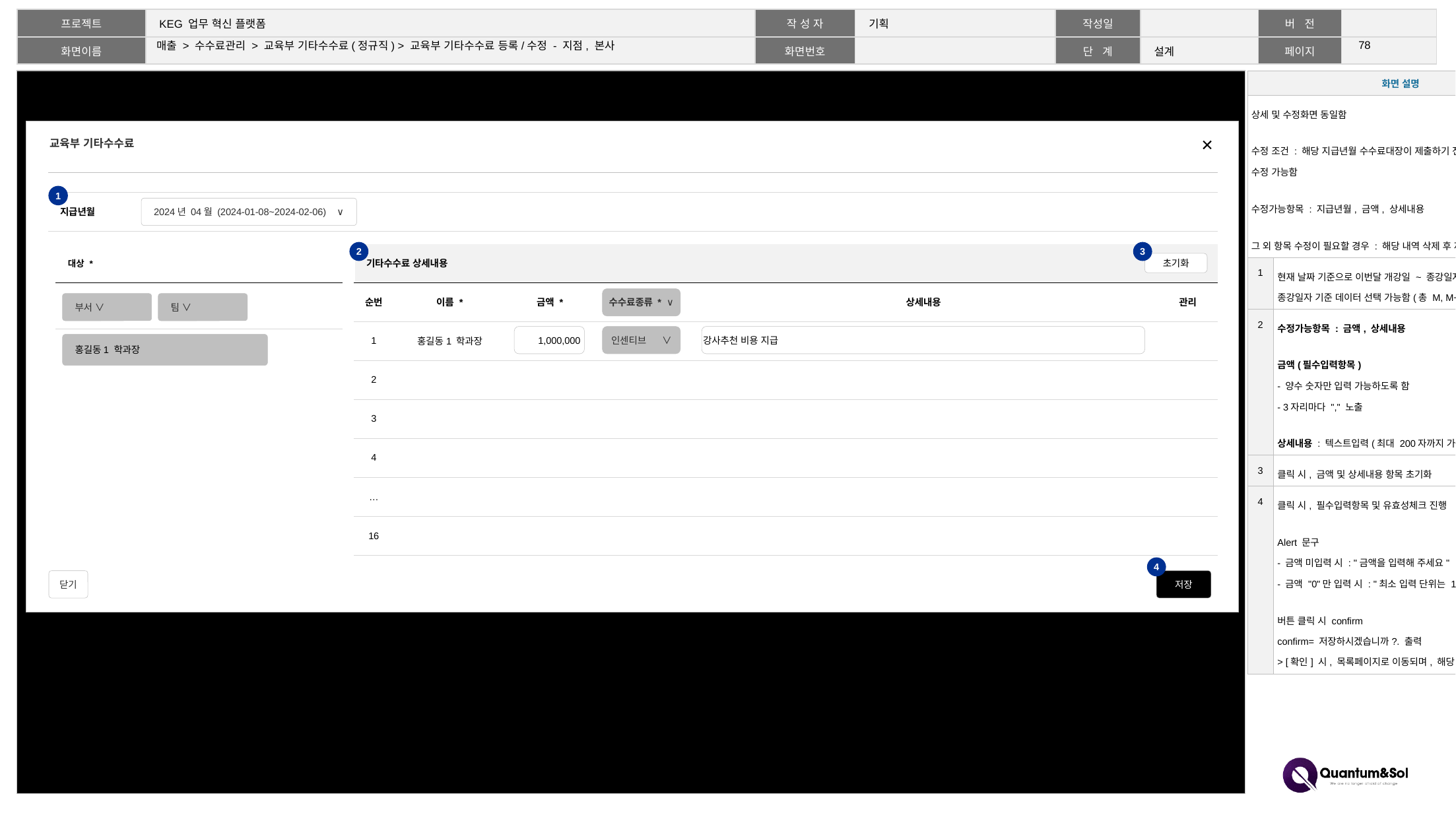

78

# 매출 > 수수료관리 > 교육부 기타수수료(정규직) > 교육부 기타수수료 등록/수정 - 지점, 본사
| 화면 설명 |  |
| --- | --- |
| 상세 및 수정화면 동일함 수정 조건 : 해당 지급년월 수수료대장이 제출하기 전일 경우, 작성자만 수정 가능함 수정가능항목 : 지급년월, 금액, 상세내용 그 외 항목 수정이 필요할 경우 : 해당 내역 삭제 후 재등록 |  |
| 1 | 현재 날짜 기준으로 이번달 개강일 ~ 종강일자, 다음달 개강일 ~ 종강일자 기준 데이터 선택 가능함(총 M, M+1 2개월 선택 가능) |
| 2 | 수정가능항목 : 금액, 상세내용 금액(필수입력항목) - 양수 숫자만 입력 가능하도록 함 - 3자리마다 "," 노출 상세내용 : 텍스트입력(최대 200자까지 가능) |
| 3 | 클릭 시, 금액 및 상세내용 항목 초기화 |
| 4 | 클릭 시, 필수입력항목 및 유효성체크 진행 Alert 문구 - 금액 미입력 시 : "금액을 입력해 주세요" - 금액 "0"만 입력 시 : "최소 입력 단위는 10원입니다" 버튼 클릭 시 confirm confirm= 저장하시겠습니까?. 출력 > [확인] 시, 목록페이지로 이동되며, 해당 기타수수료 내역 수정됨 |
교육부 기타수수료
1
| 지급년월 |  |  |  |
| --- | --- | --- | --- |
2024년 04월 (2024-01-08~2024-02-06)    ∨
2
3
| 대상 \* |
| --- |
|  |
| 기타수수료 상세내용 |  |  |  |  |  |
| --- | --- | --- | --- | --- | --- |
| 순번 | 이름 \* | 금액 \* |  | 상세내용 | 관리 |
| 1 | 홍길동1 학과장 |  |  |  |  |
| 2 |  |  |  |  |  |
| 3 |  |  |  |  |  |
| 4 |  |  |  |  |  |
| … |  |  |  |  |  |
| 16 |  |  |  |  |  |
초기화
수수료종류 *  ∨
부서 ∨
팀 ∨
1,000,000
인센티브      ∨
강사추천 비용 지급
홍길동1 학과장
4
닫기
저장